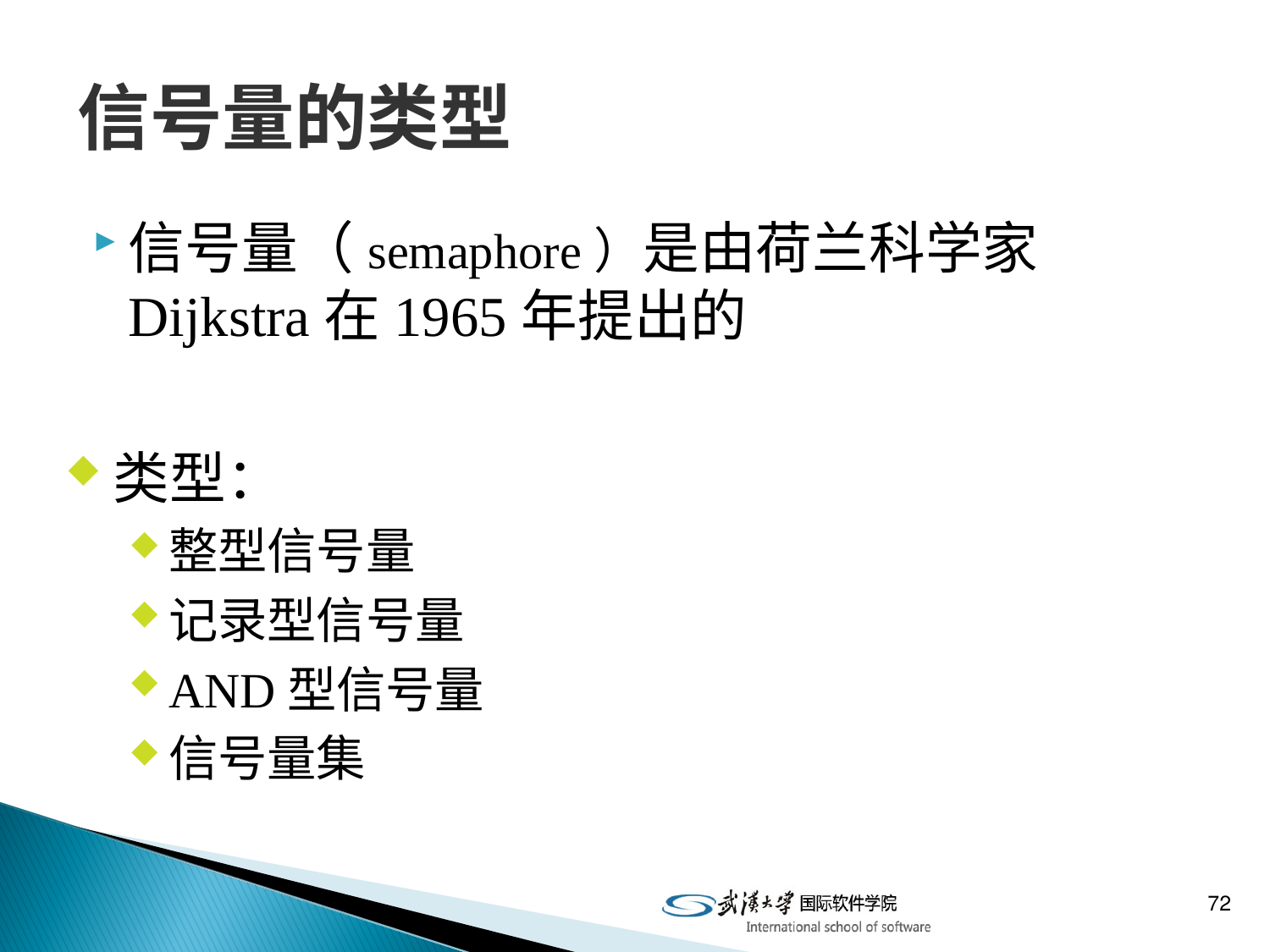

# 信号量的类型
信号量（semaphore）是由荷兰科学家Dijkstra在1965年提出的
类型：
整型信号量
记录型信号量
AND型信号量
信号量集